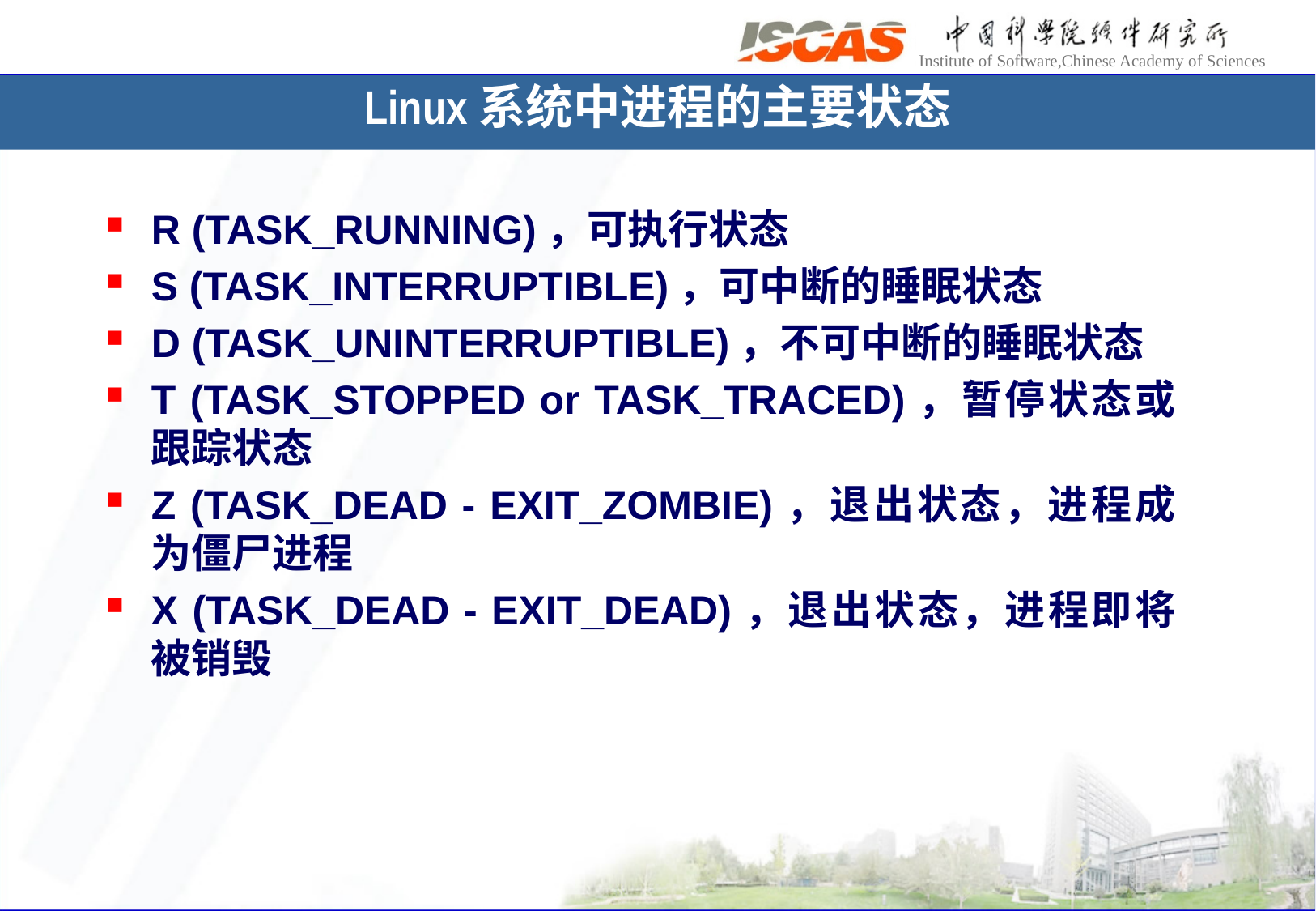

# Linux系统中进程的主要状态
R (TASK_RUNNING)，可执行状态
S (TASK_INTERRUPTIBLE)，可中断的睡眠状态
D (TASK_UNINTERRUPTIBLE)，不可中断的睡眠状态
T (TASK_STOPPED or TASK_TRACED)，暂停状态或跟踪状态
Z (TASK_DEAD - EXIT_ZOMBIE)，退出状态，进程成为僵尸进程
X (TASK_DEAD - EXIT_DEAD)，退出状态，进程即将被销毁